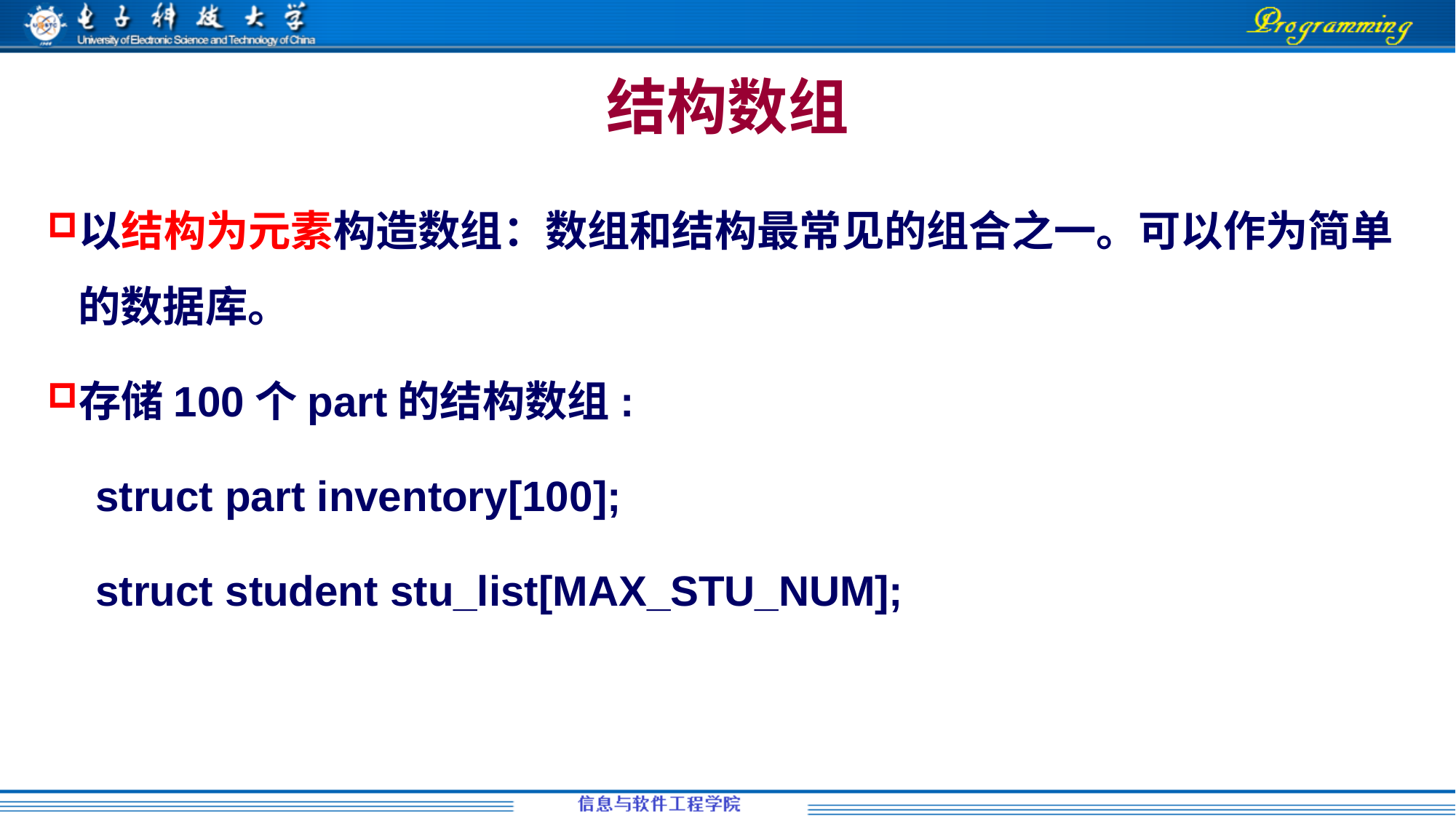

# 结构数组
以结构为元素构造数组：数组和结构最常见的组合之一。可以作为简单的数据库。
存储100个part的结构数组:
struct part inventory[100];
struct student stu_list[MAX_STU_NUM];